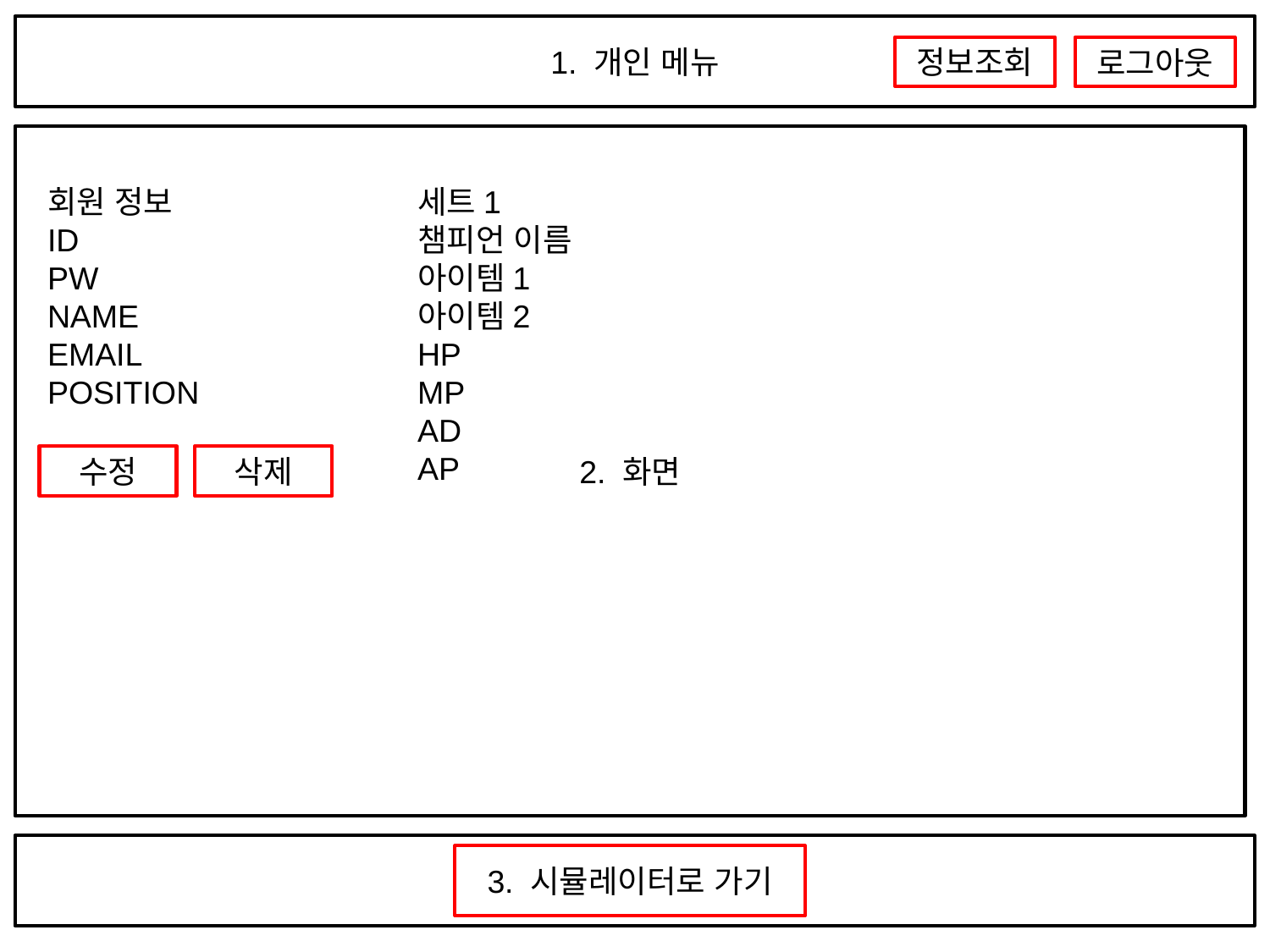

1. 개인 메뉴
정보조회
로그아웃
2. 화면
회원 정보
ID
PW
NAME
EMAIL
POSITION
수정
삭제
세트1
챔피언 이름
아이템1
아이템2
HP
MP
AD
AP

3. 시뮬레이터로 가기